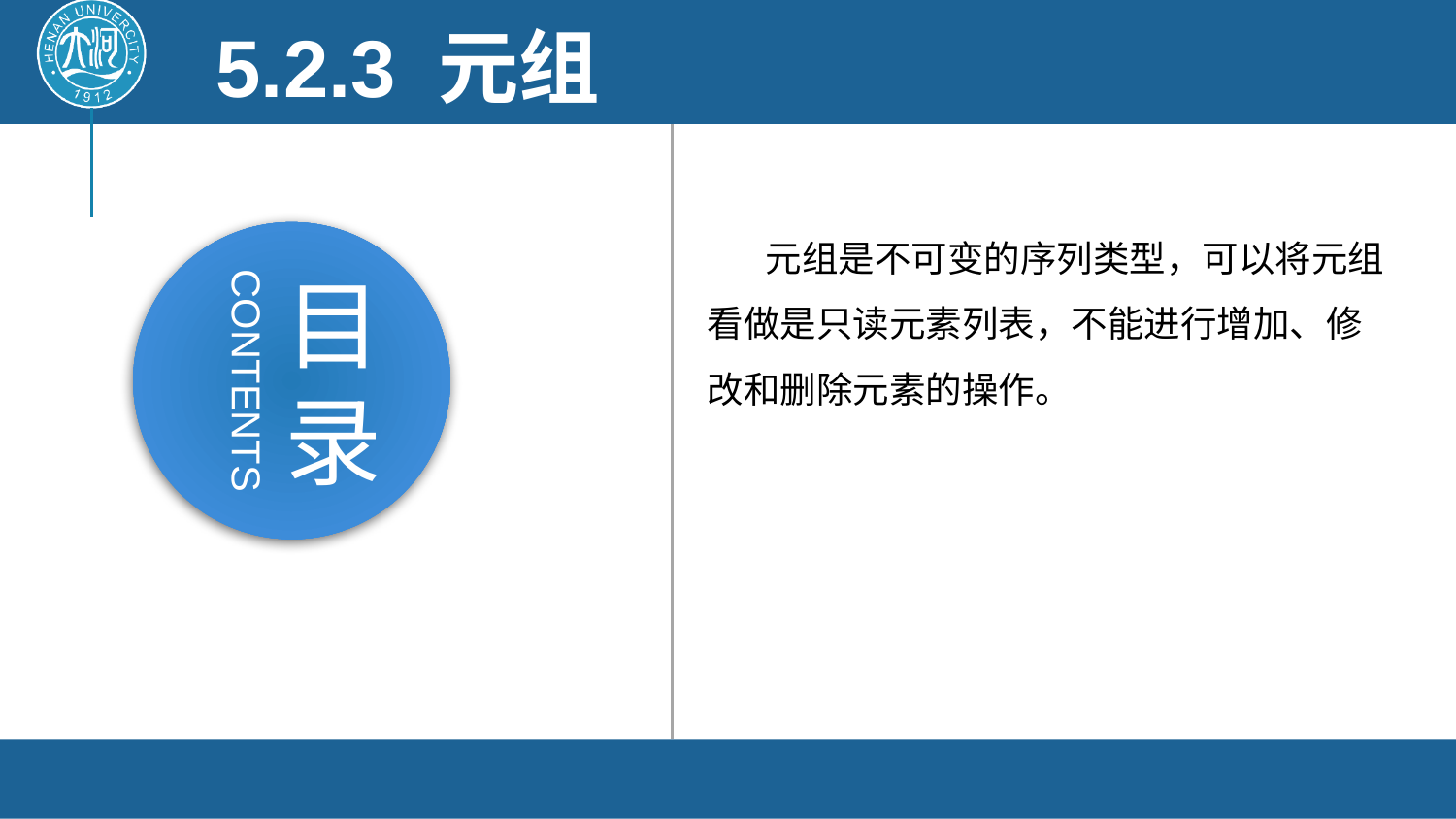

5.2.3 元组
      元组是不可变的序列类型，可以将元组看做是只读元素列表，不能进行增加、修改和删除元素的操作。